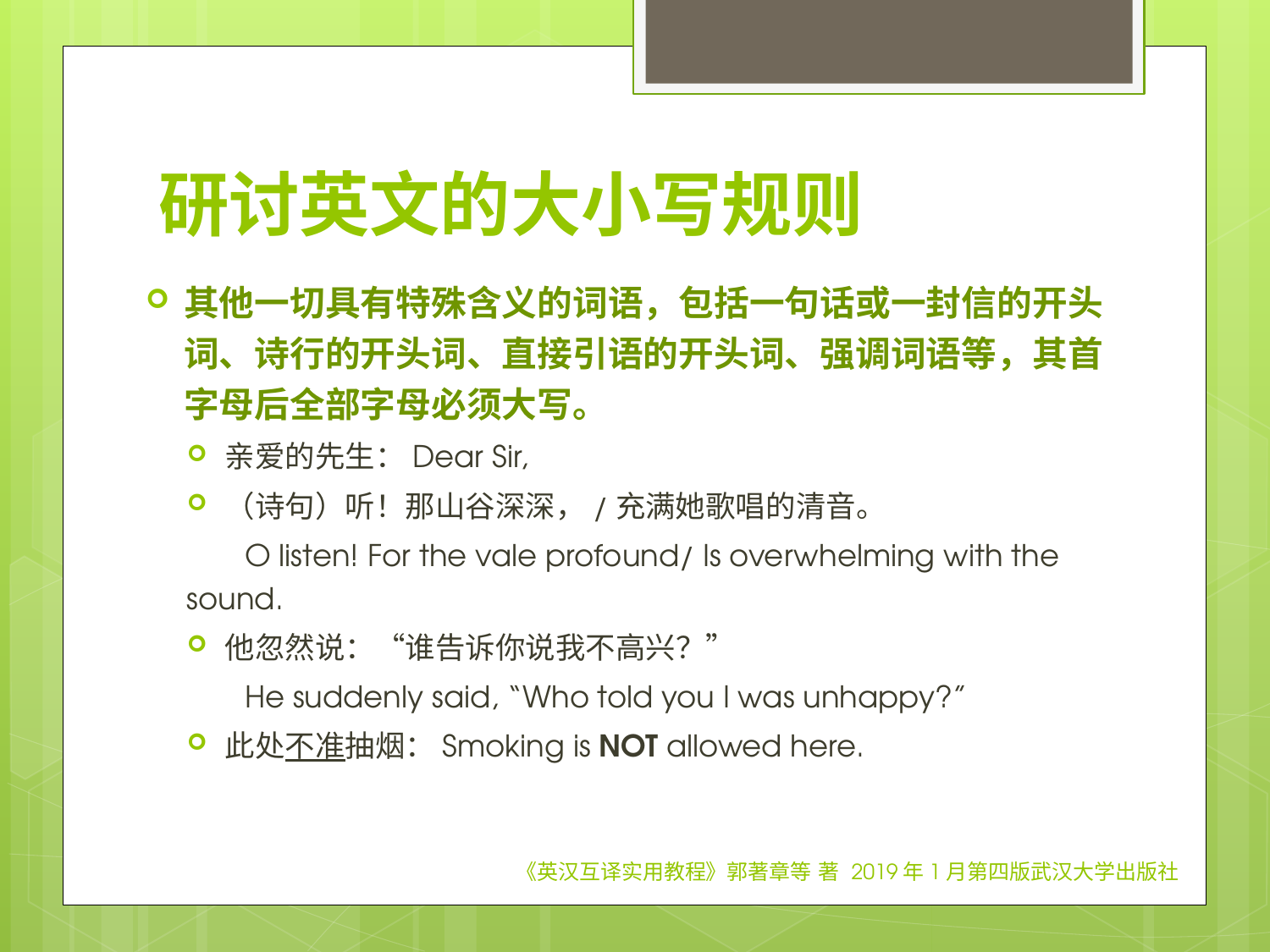

研讨英文的大小写规则
其他一切具有特殊含义的词语，包括一句话或一封信的开头词、诗行的开头词、直接引语的开头词、强调词语等，其首字母后全部字母必须大写。
亲爱的先生：Dear Sir,
（诗句）听！那山谷深深，/充满她歌唱的清音。
       O listen! For the vale profound/ Is overwhelming with the sound.
他忽然说：“谁告诉你说我不高兴？”
       He suddenly said, “Who told you I was unhappy?”
此处不准抽烟：Smoking is NOT allowed here.
《英汉互译实用教程》郭著章等 著 2019年1月第四版武汉大学出版社